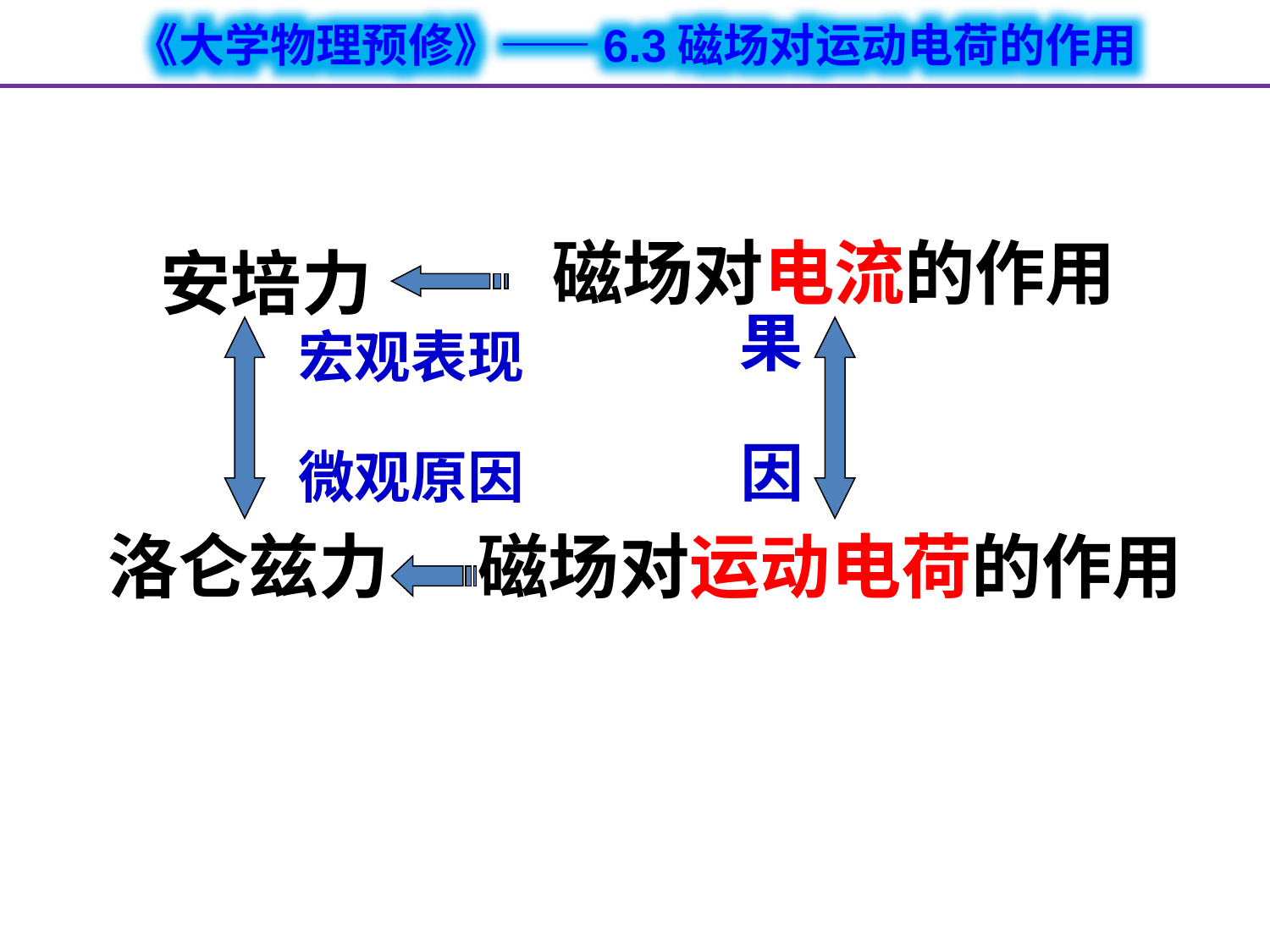

磁场对电流的作用
安培力

果
宏观表现

因
微观原因
洛仑兹力
磁场对运动电荷的作用